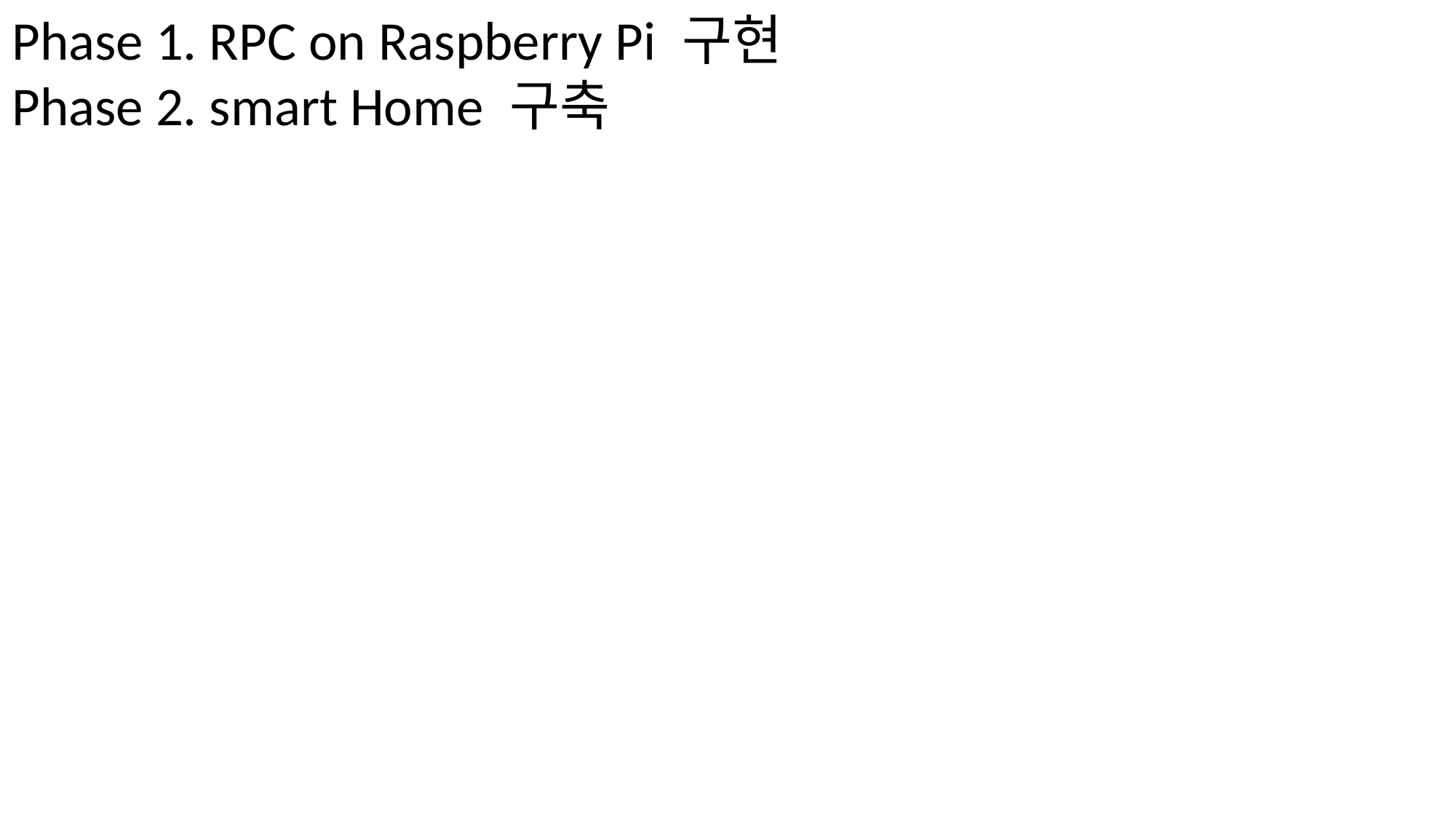

Phase 1. RPC on Raspberry Pi 구현
Phase 2. smart Home 구축